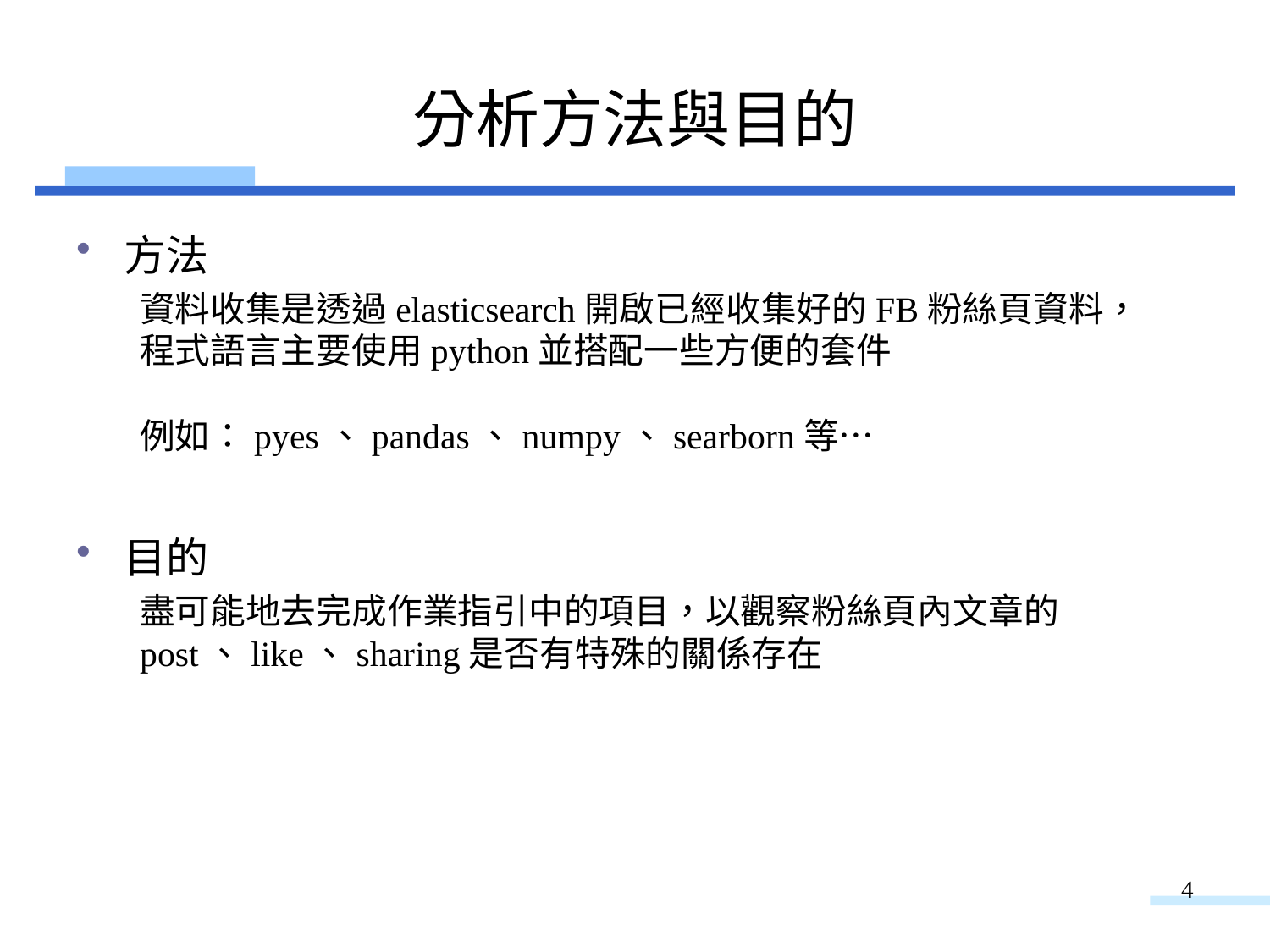

# 分析方法與目的
方法
資料收集是透過elasticsearch開啟已經收集好的FB粉絲頁資料，
程式語言主要使用python並搭配一些方便的套件
例如：pyes、pandas、numpy、searborn等…

目的
盡可能地去完成作業指引中的項目，以觀察粉絲頁內文章的
post、like、sharing是否有特殊的關係存在
4